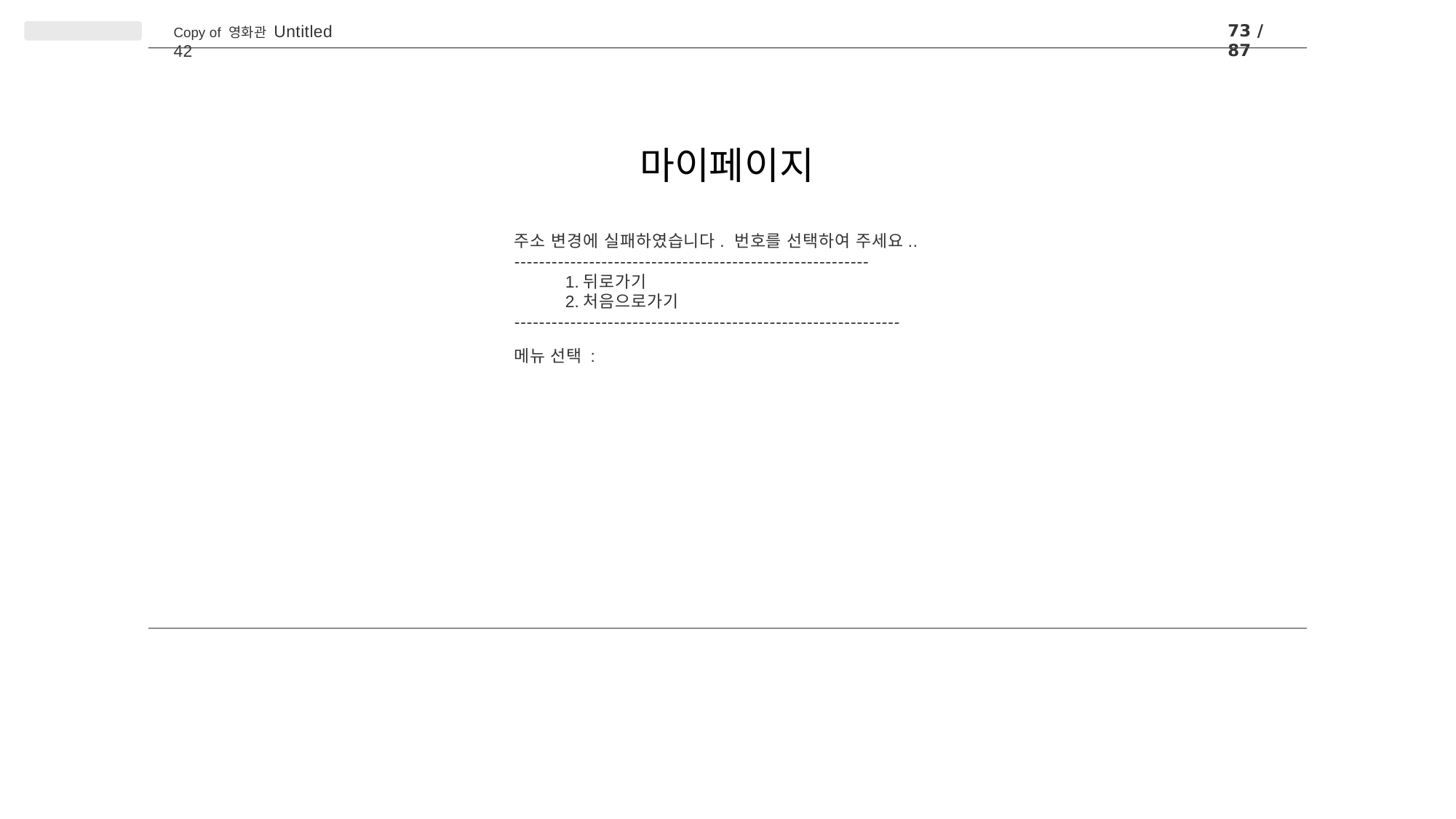

73 / 87
Copy of 영화관 Untitled 42

# 마이페이지
주소 변경에 실패하였습니다. 번호를 선택하여 주세요..
---------------------------------------------------------
뒤로가기
처음으로가기
--------------------------------------------------------------

메뉴 선택 :